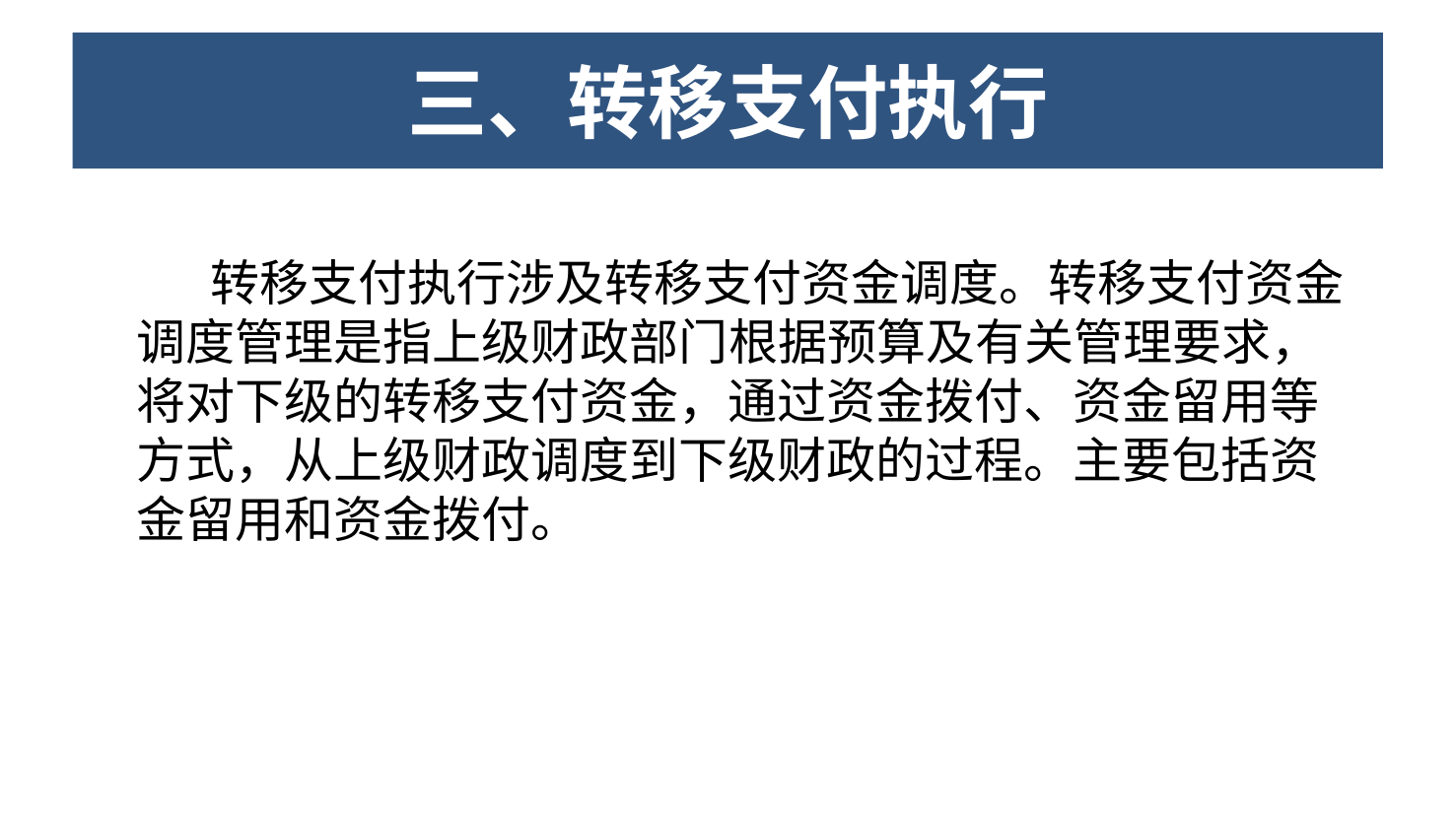

二、预算支出的执行
# 三、转移支付执行
转移支付执行涉及转移支付资金调度。转移支付资金调度管理是指上级财政部门根据预算及有关管理要求，将对下级的转移支付资金，通过资金拨付、资金留用等方式，从上级财政调度到下级财政的过程。主要包括资金留用和资金拨付。